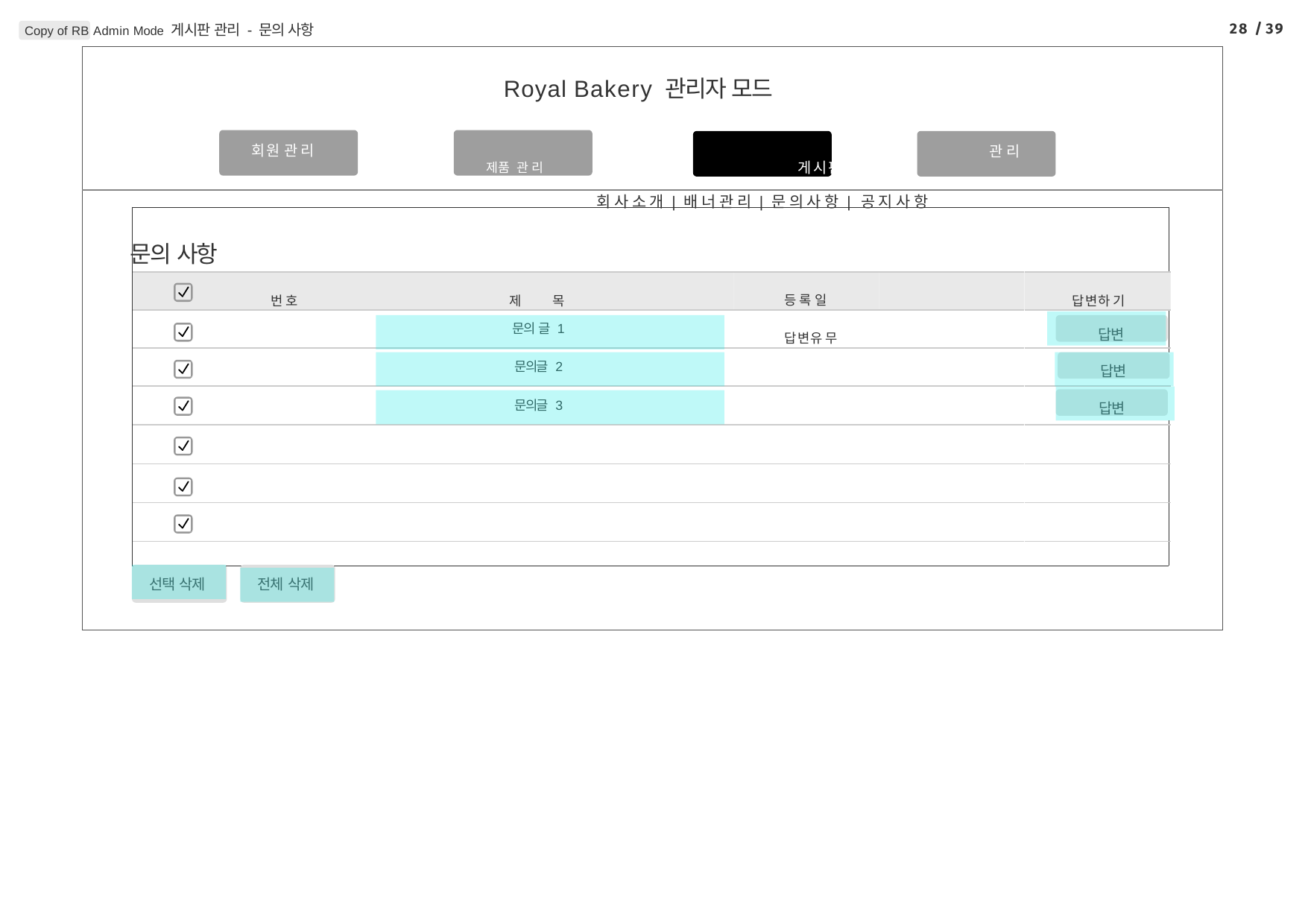

28 / 39
Copy of RB Admin Mode 게시판 관리 - 문의 사항
| 회 원 관 리 |  | Royal Bakery 관리자 모드 제 품 관 리 게 시 판 관 리 예 약 |  |  | 관 리 |
| --- | --- | --- | --- | --- | --- |
| 문의 사항 | 번 호 | 제 | 목 | 회 사 소 개 | 배 너 관 리 | 문 의 사 항 | 공 지 사 항 등 록 일 답 변 유 무 | 답 변 하 기 |

답변

문의 글 1

문의글 2

답변

답변

문의글 3

선택 삭제

전체 삭제